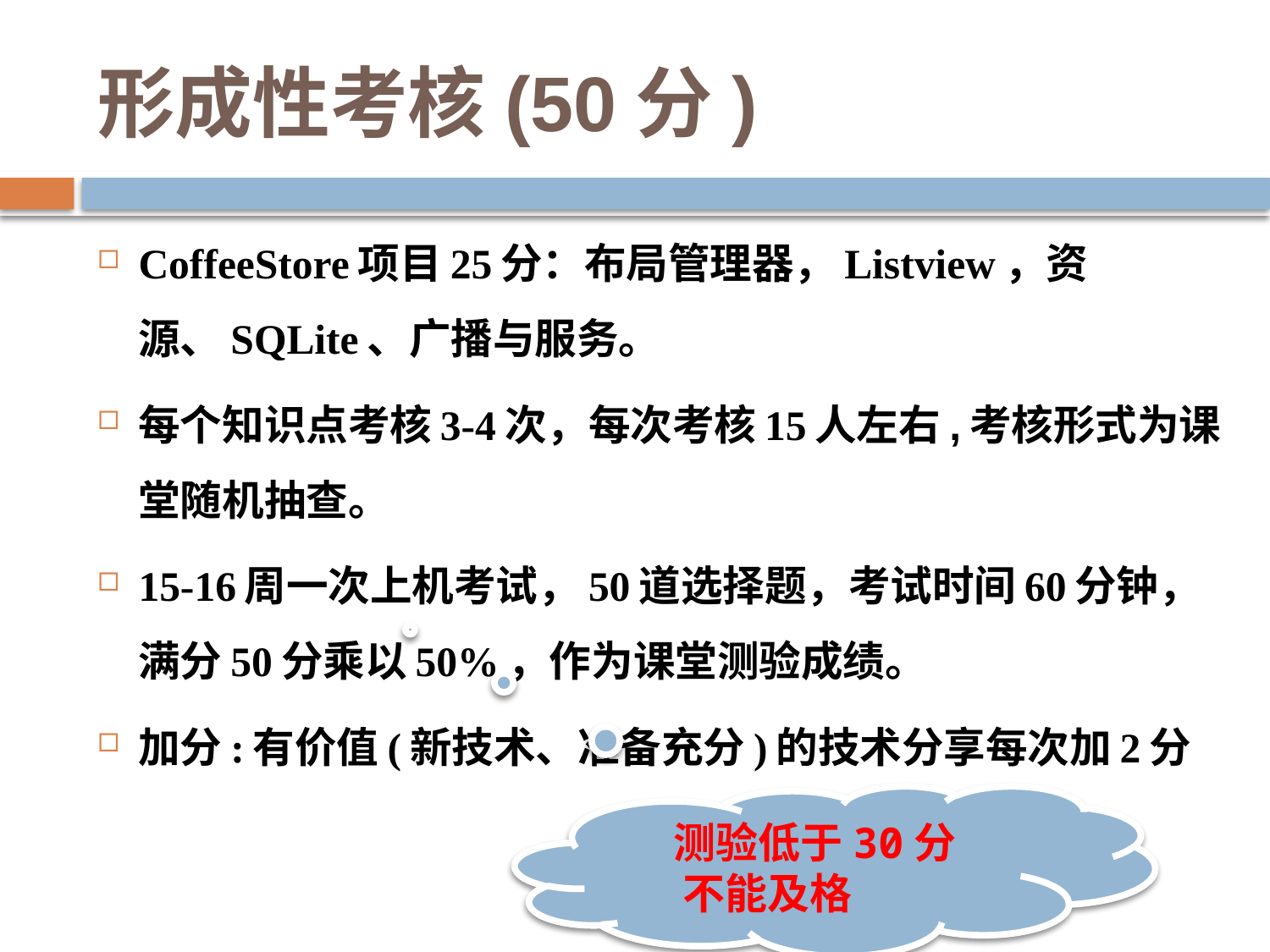

# 形成性考核(50分)
CoffeeStore项目25分：布局管理器，Listview，资源、SQLite、广播与服务。
每个知识点考核3-4次，每次考核15人左右,考核形式为课堂随机抽查。
15-16周一次上机考试，50道选择题，考试时间60分钟，满分50分乘以50%，作为课堂测验成绩。
加分:有价值(新技术、准备充分)的技术分享每次加2分

     测验低于30分
      不能及格